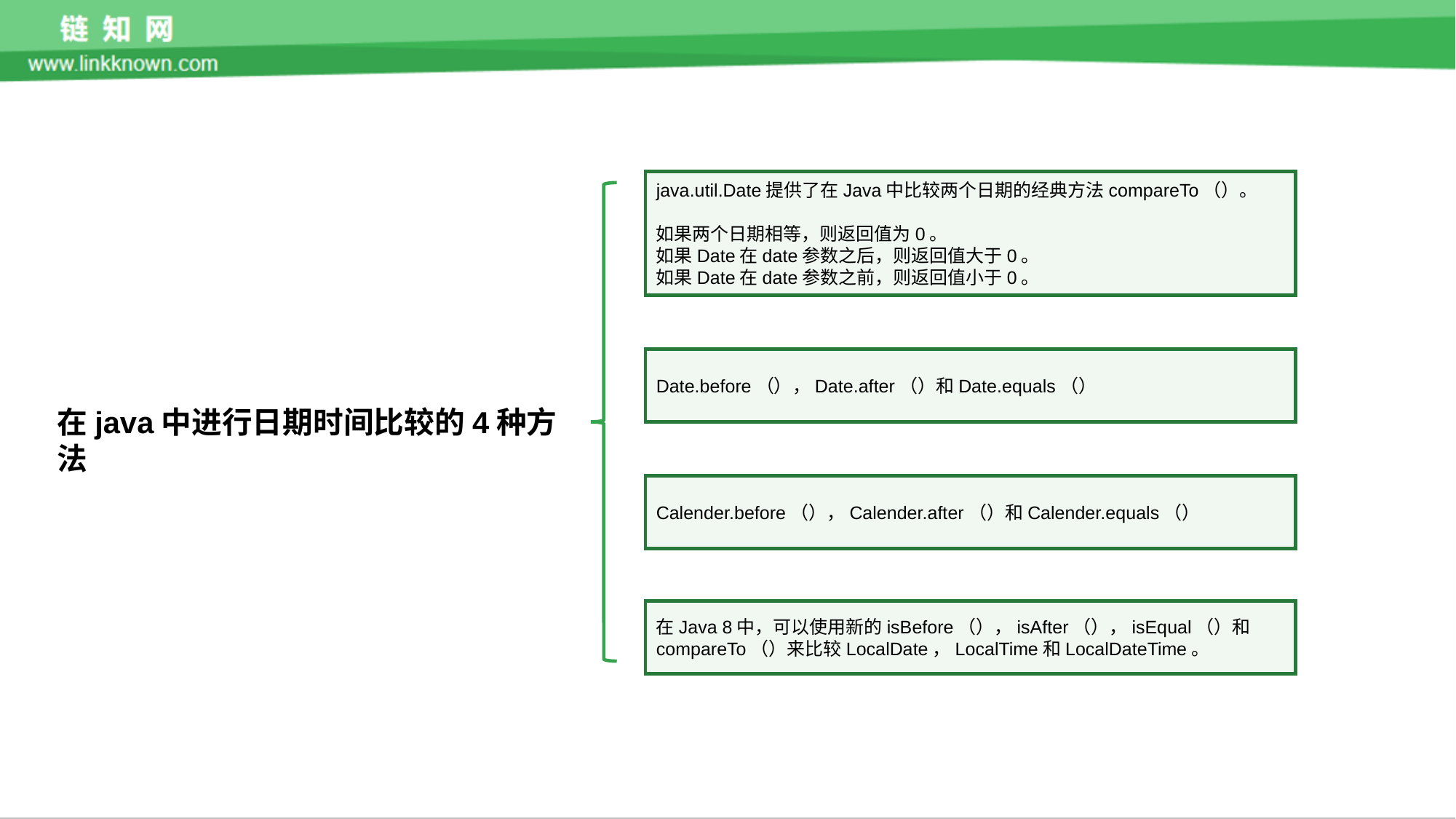

java.util.Date提供了在Java中比较两个日期的经典方法compareTo（）。

如果两个日期相等，则返回值为0。
如果Date在date参数之后，则返回值大于0。
如果Date在date参数之前，则返回值小于0。

Date.before（），Date.after（）和Date.equals（）
在java中进行日期时间比较的4种方法
Calender.before（），Calender.after（）和Calender.equals（）
在Java 8中，可以使用新的isBefore（），isAfter（），isEqual（）和compareTo（）来比较LocalDate，LocalTime和LocalDateTime。